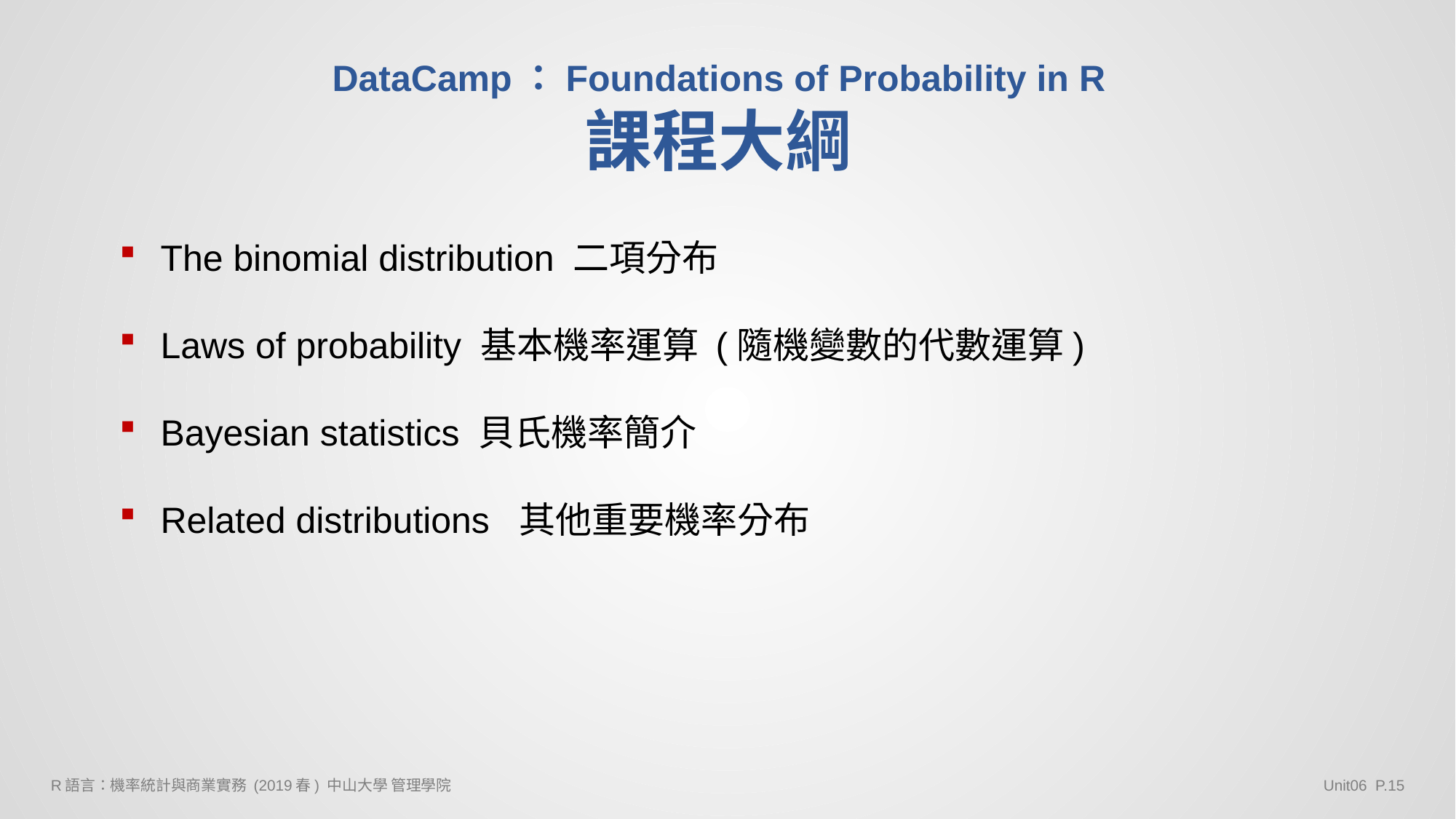

# DataCamp：Foundations of Probability in R 課程大綱
The binomial distribution 二項分布
Laws of probability 基本機率運算 (隨機變數的代數運算)
Bayesian statistics 貝氏機率簡介
Related distributions  其他重要機率分布